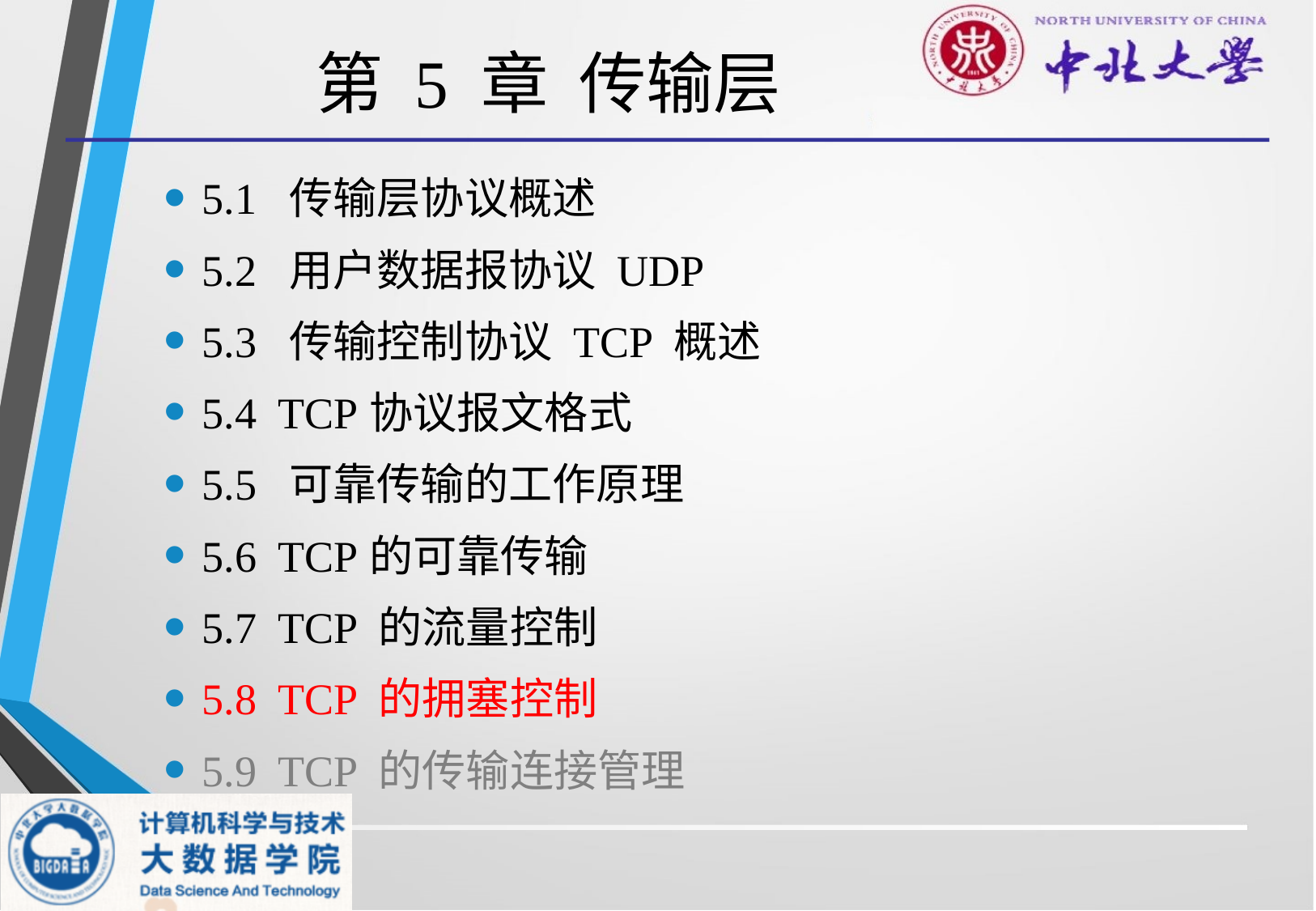

# 第 5 章  传输层
5.1  传输层协议概述
5.2  用户数据报协议 UDP
5.3  传输控制协议 TCP 概述
5.4  TCP协议报文格式
5.5  可靠传输的工作原理
5.6  TCP的可靠传输
5.7  TCP 的流量控制
5.8  TCP 的拥塞控制
5.9  TCP 的传输连接管理
1